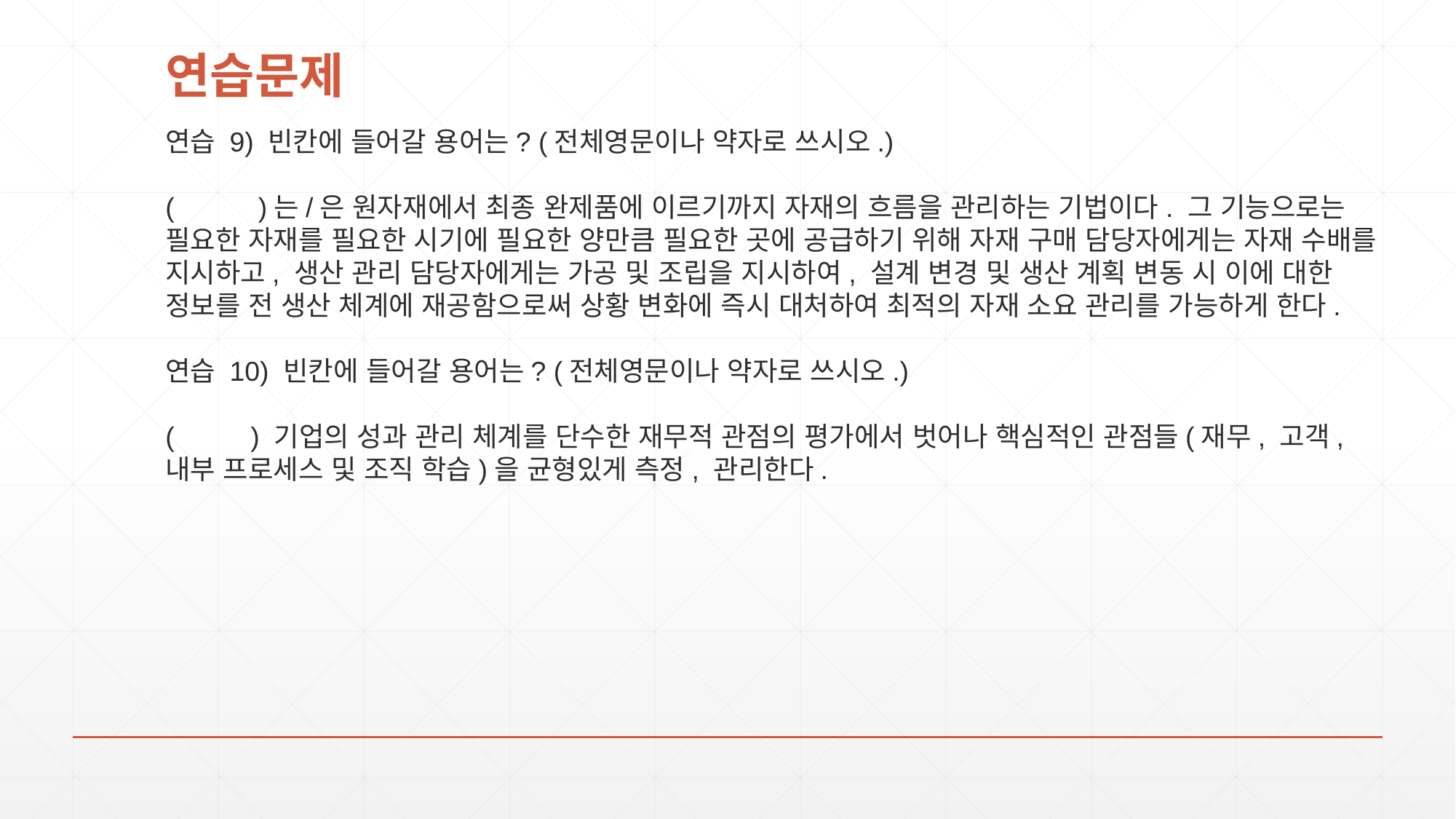

# 연습문제
연습 9) 빈칸에 들어갈 용어는? (전체영문이나 약자로 쓰시오.)

(           )는/은 원자재에서 최종 완제품에 이르기까지 자재의 흐름을 관리하는 기법이다. 그 기능으로는 필요한 자재를 필요한 시기에 필요한 양만큼 필요한 곳에 공급하기 위해 자재 구매 담당자에게는 자재 수배를 지시하고, 생산 관리 담당자에게는 가공 및 조립을 지시하여, 설계 변경 및 생산 계획 변동 시 이에 대한 정보를 전 생산 체계에 재공함으로써 상황 변화에 즉시 대처하여 최적의 자재 소요 관리를 가능하게 한다.

연습 10) 빈칸에 들어갈 용어는? (전체영문이나 약자로 쓰시오.)

(          ) 기업의 성과 관리 체계를 단수한 재무적 관점의 평가에서 벗어나 핵심적인 관점들(재무, 고객, 내부 프로세스 및 조직 학습)을 균형있게 측정, 관리한다.